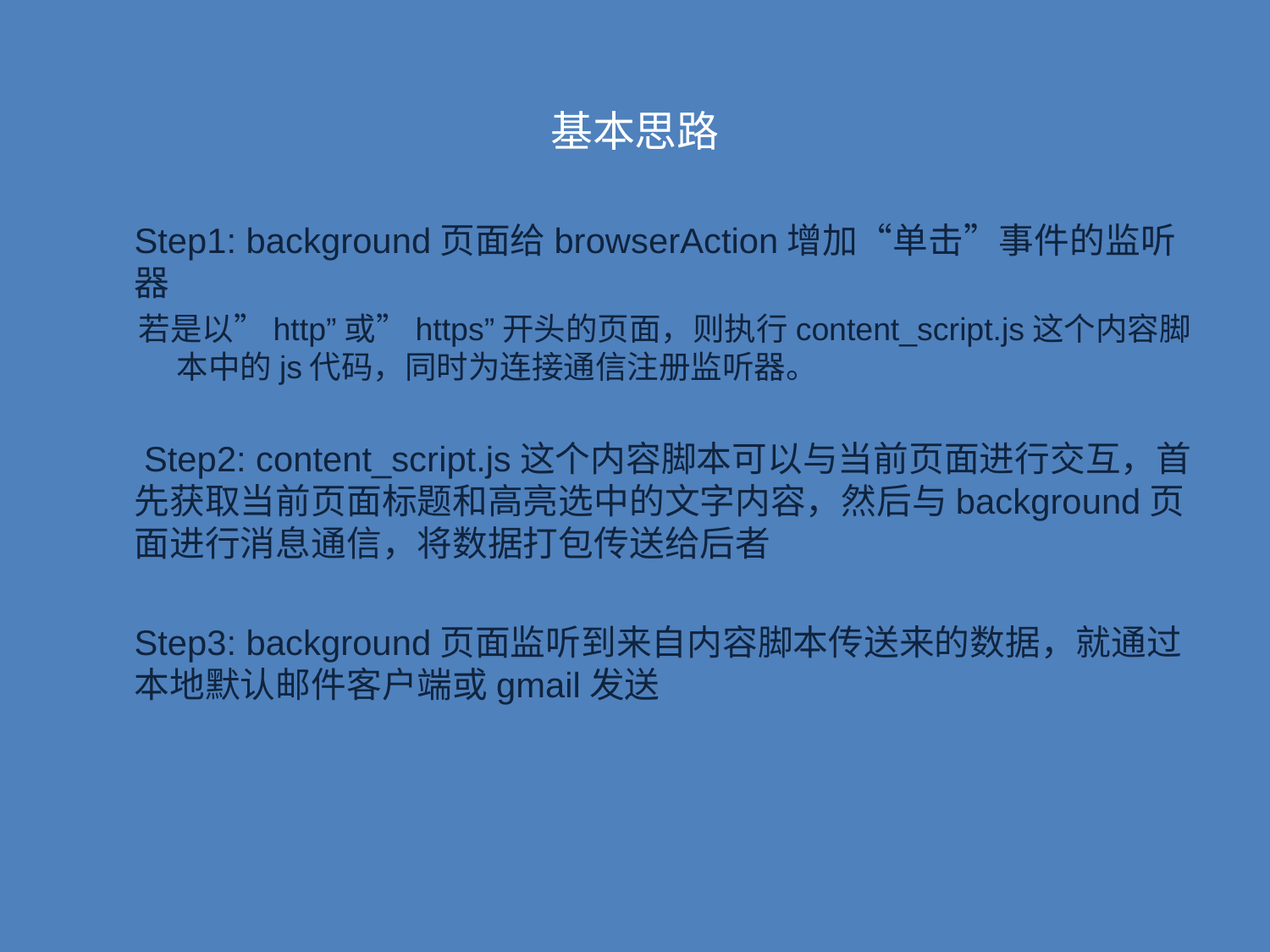

# 基本思路
Step1: background页面给browserAction增加“单击”事件的监听器
若是以”http”或”https”开头的页面，则执行content_script.js这个内容脚本中的js代码，同时为连接通信注册监听器。

 Step2: content_script.js这个内容脚本可以与当前页面进行交互，首先获取当前页面标题和高亮选中的文字内容，然后与background页面进行消息通信，将数据打包传送给后者

Step3: background页面监听到来自内容脚本传送来的数据，就通过本地默认邮件客户端或gmail发送